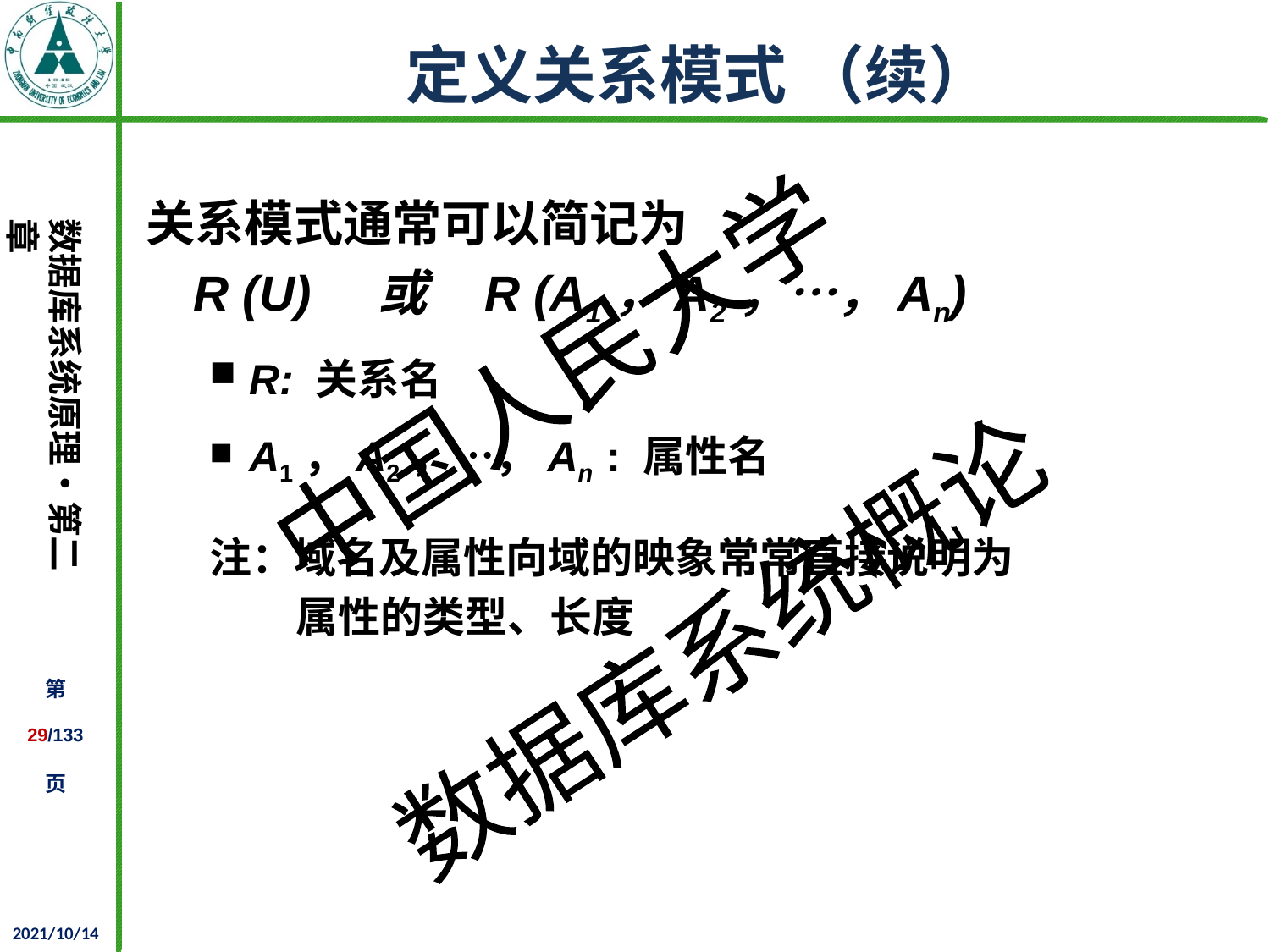

# 定义关系模式 （续）
关系模式通常可以简记为
 	R (U)    或    R (A1，A2，…，An)
R: 关系名
A1，A2，…，An  : 属性名
注：域名及属性向域的映象常常直接说明为
        属性的类型、长度

2021/10/14